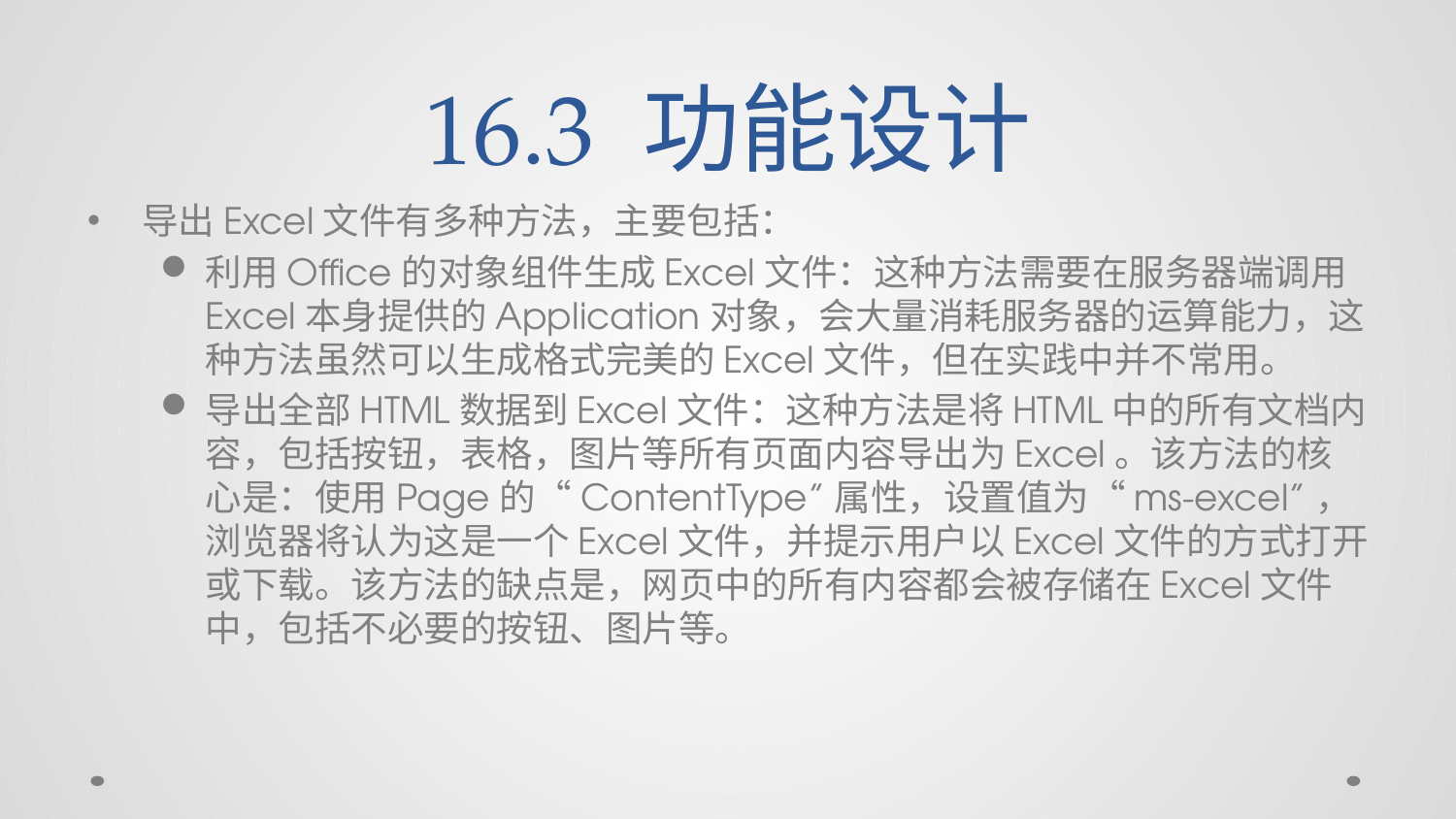

# 16.3 功能设计
导出Excel文件有多种方法，主要包括：
利用Office的对象组件生成Excel文件：这种方法需要在服务器端调用Excel本身提供的Application对象，会大量消耗服务器的运算能力，这种方法虽然可以生成格式完美的Excel文件，但在实践中并不常用。
导出全部HTML数据到Excel文件：这种方法是将HTML中的所有文档内容，包括按钮，表格，图片等所有页面内容导出为Excel。该方法的核心是：使用Page的“ContentType”属性，设置值为“ms-excel”，浏览器将认为这是一个Excel文件，并提示用户以Excel文件的方式打开或下载。该方法的缺点是，网页中的所有内容都会被存储在Excel文件中，包括不必要的按钮、图片等。